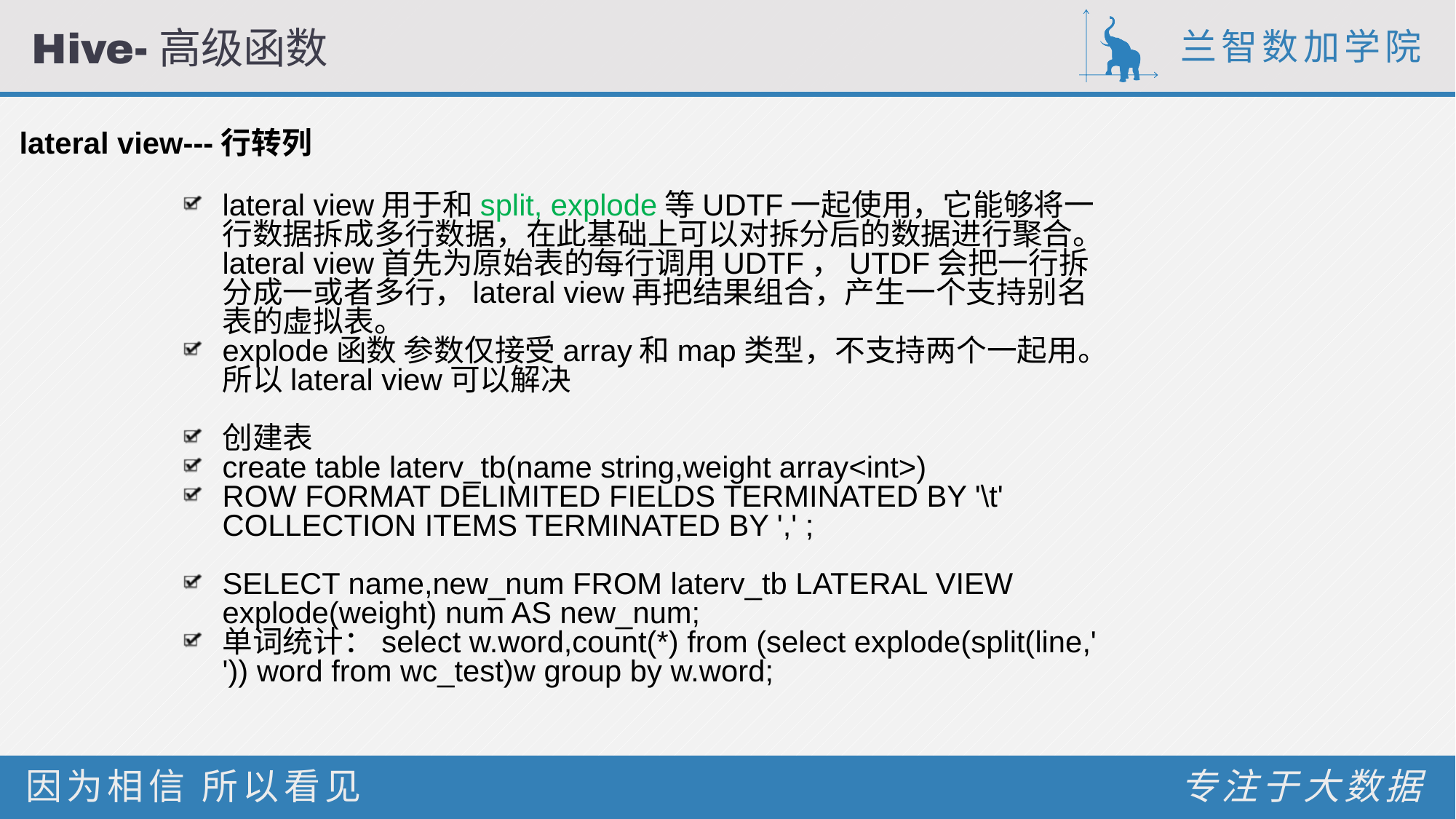

# Hive-高级函数
lateral view---行转列
lateral view用于和split, explode等UDTF一起使用，它能够将一行数据拆成多行数据，在此基础上可以对拆分后的数据进行聚合。lateral view首先为原始表的每行调用UDTF，UTDF会把一行拆分成一或者多行，lateral view再把结果组合，产生一个支持别名表的虚拟表。
explode函数 参数仅接受array和map类型，不支持两个一起用。所以lateral view可以解决

创建表
create table laterv_tb(name string,weight array<int>)
ROW FORMAT DELIMITED FIELDS TERMINATED BY '\t' COLLECTION ITEMS TERMINATED BY ',' ;

SELECT name,new_num FROM laterv_tb LATERAL VIEW explode(weight) num AS new_num;
单词统计：select w.word,count(*) from (select explode(split(line,' ')) word from wc_test)w group by w.word;